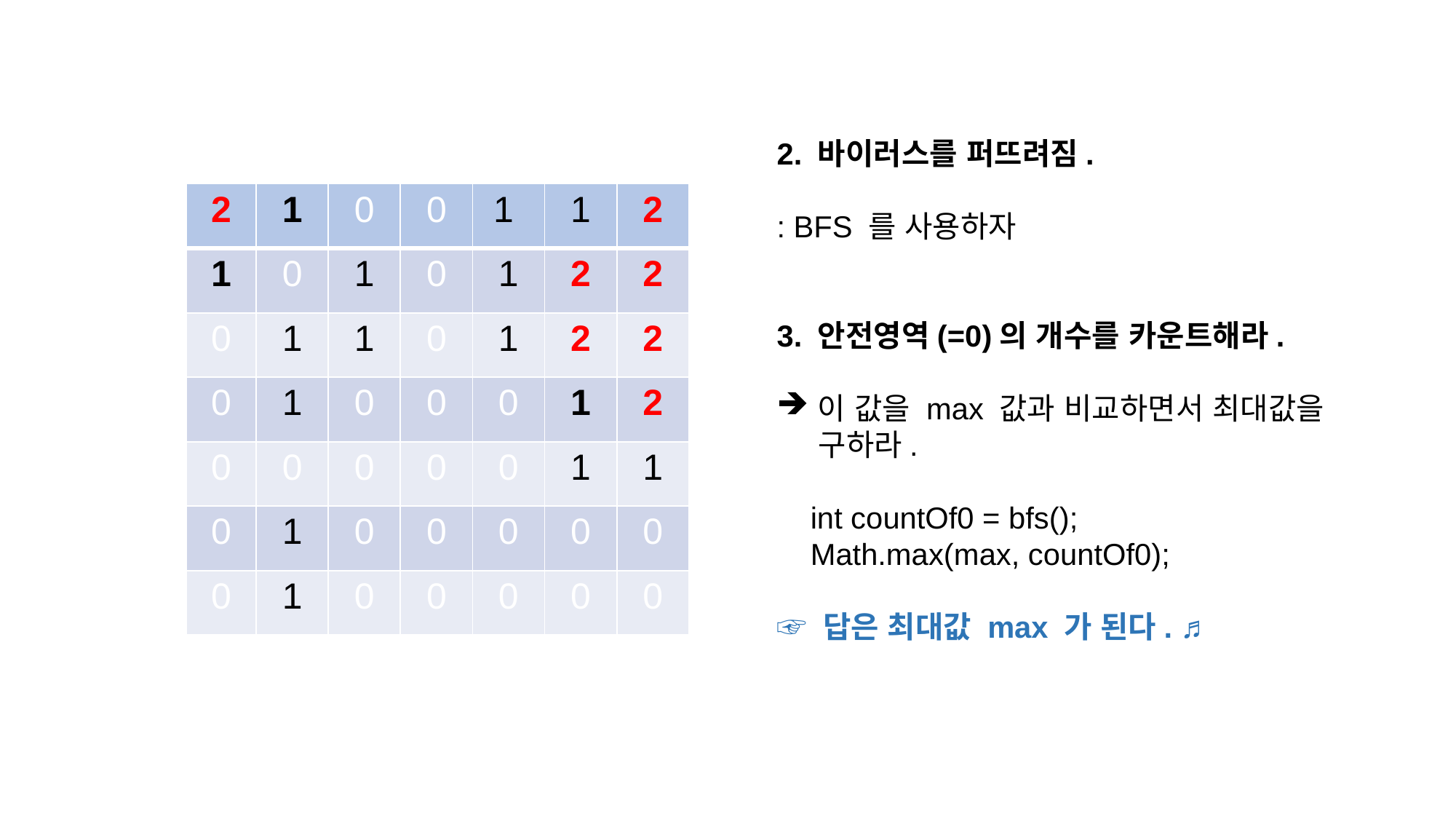

2. 바이러스를 퍼뜨려짐.

: BFS 를 사용하자

3. 안전영역(=0)의 개수를 카운트해라.

이 값을 max 값과 비교하면서 최대값을
    구하라.

    int countOf0 = bfs();
    Math.max(max, countOf0);

☞ 답은 최대값 max 가 된다. ♬

| 2 | 1 | 0 | 0 | 1 | 1 | 2 |
| --- | --- | --- | --- | --- | --- | --- |
| 1 | 0 | 1 | 0 | 1 | 2 | 2 |
| 0 | 1 | 1 | 0 | 1 | 2 | 2 |
| 0 | 1 | 0 | 0 | 0 | 1 | 2 |
| 0 | 0 | 0 | 0 | 0 | 1 | 1 |
| 0 | 1 | 0 | 0 | 0 | 0 | 0 |
| 0 | 1 | 0 | 0 | 0 | 0 | 0 |